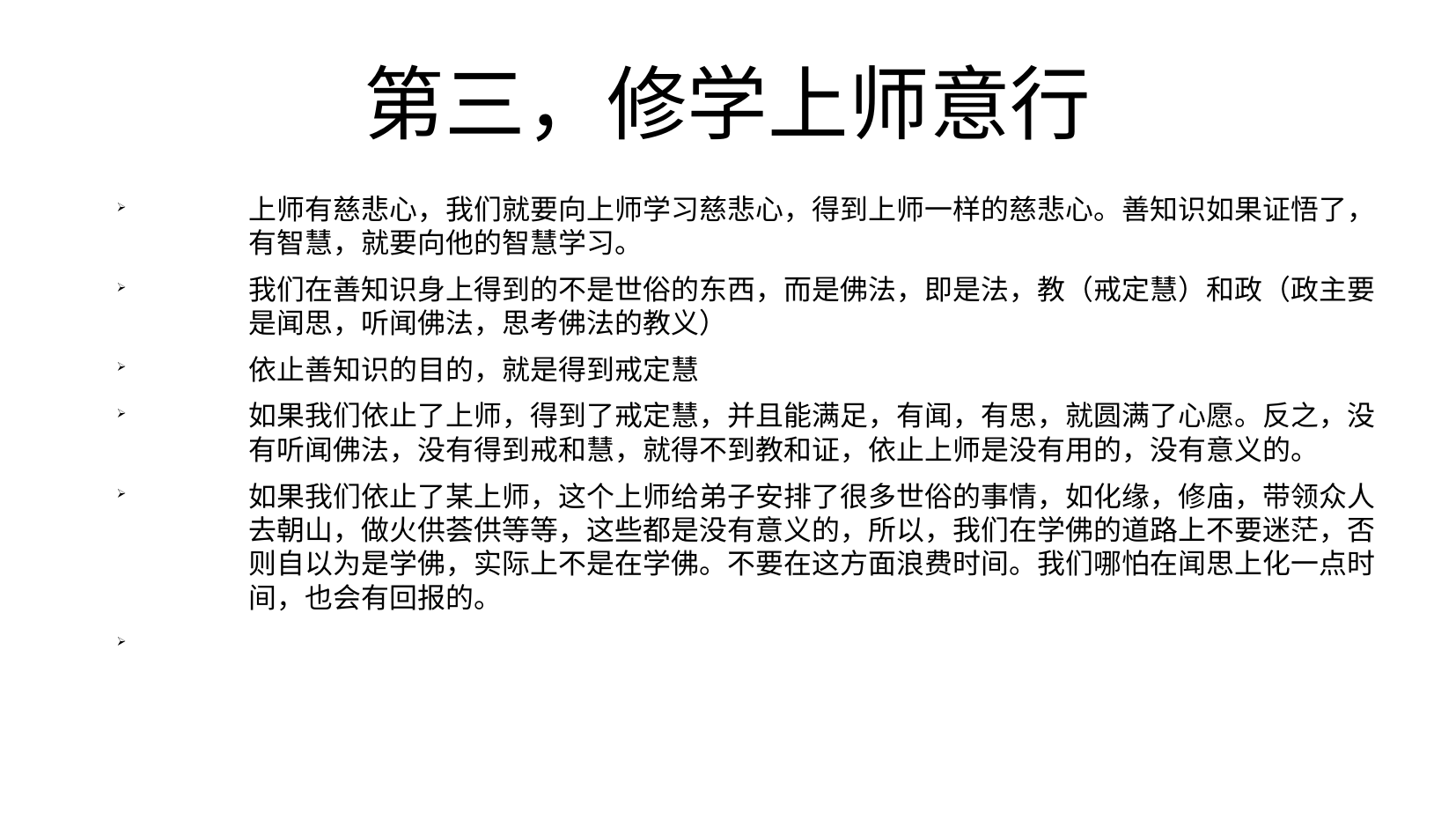

第三，修学上师意行
上师有慈悲心，我们就要向上师学习慈悲心，得到上师一样的慈悲心。善知识如果证悟了，有智慧，就要向他的智慧学习。
我们在善知识身上得到的不是世俗的东西，而是佛法，即是法，教（戒定慧）和政（政主要是闻思，听闻佛法，思考佛法的教义）
依止善知识的目的，就是得到戒定慧
如果我们依止了上师，得到了戒定慧，并且能满足，有闻，有思，就圆满了心愿。反之，没有听闻佛法，没有得到戒和慧，就得不到教和证，依止上师是没有用的，没有意义的。
如果我们依止了某上师，这个上师给弟子安排了很多世俗的事情，如化缘，修庙，带领众人去朝山，做火供荟供等等，这些都是没有意义的，所以，我们在学佛的道路上不要迷茫，否则自以为是学佛，实际上不是在学佛。不要在这方面浪费时间。我们哪怕在闻思上化一点时间，也会有回报的。